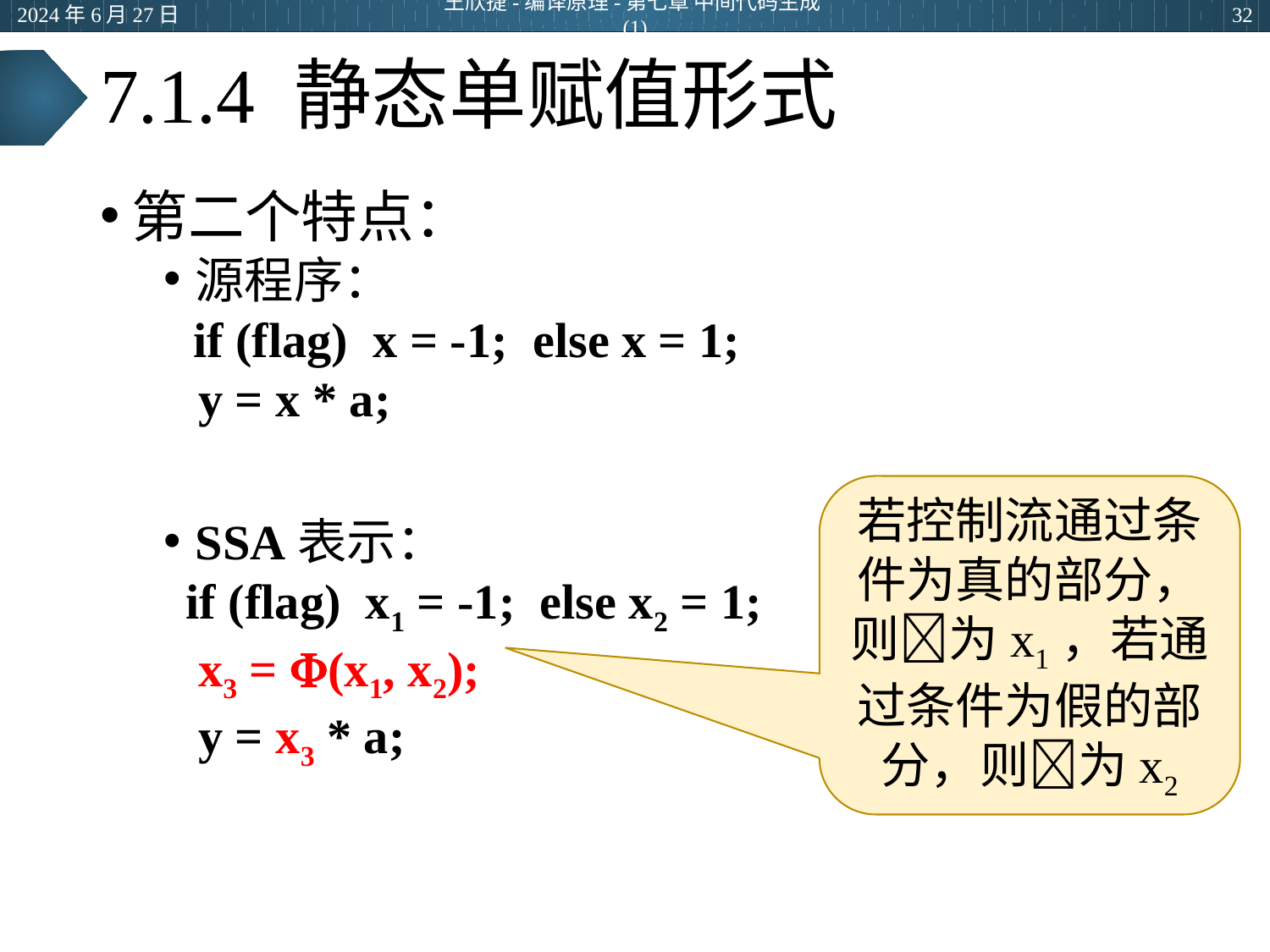

2024年6月27日
王欣捷-编译原理-第七章 中间代码生成(1)
32
# 7.1.4 静态单赋值形式
第二个特点：
源程序：
	     if (flag)  x = -1;  else x = 1;
        y = x * a;

SSA表示：
       if (flag)  x1 = -1;  else x2 = 1;
        x3 = Φ(x1, x2);
        y = x3 * a;

若控制流通过条件为真的部分，则Φ为x1，若通过条件为假的部分，则Φ为x2